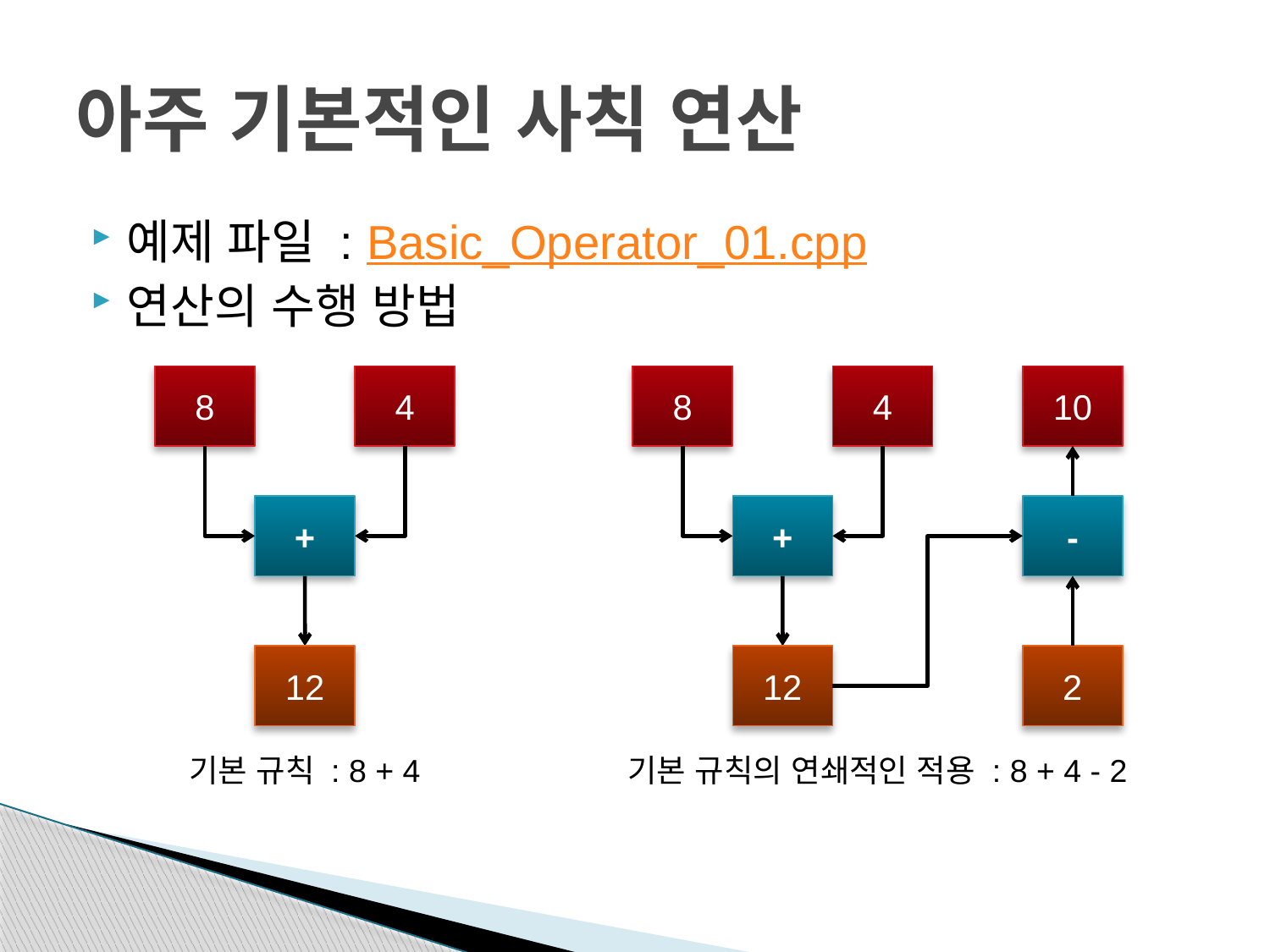

# 아주 기본적인 사칙 연산
예제 파일 : Basic_Operator_01.cpp
연산의 수행 방법
8
4
+
12
8
4
10
+
-
12
2
기본 규칙 : 8 + 4
기본 규칙의 연쇄적인 적용 : 8 + 4 - 2